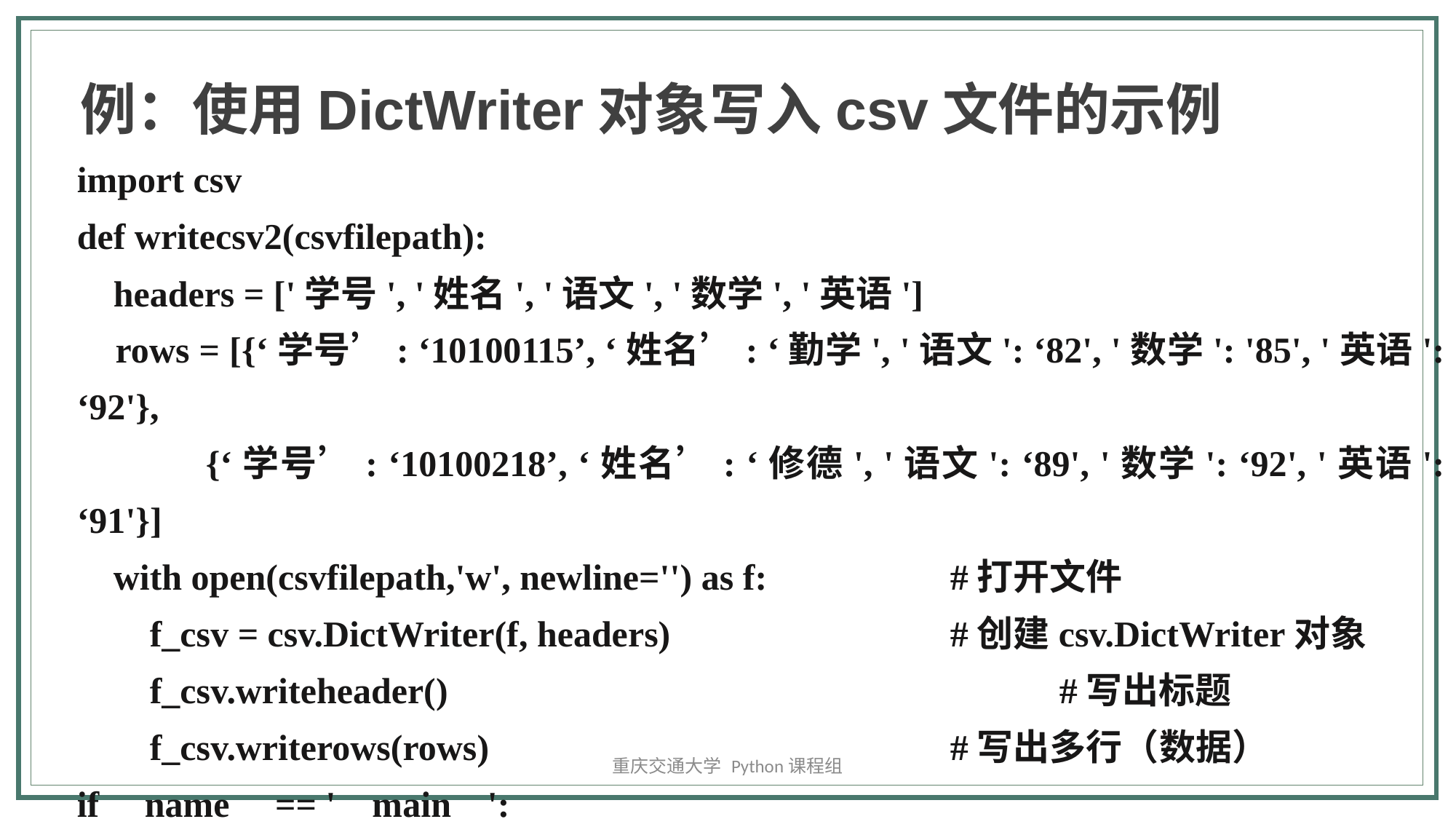

例：使用DictWriter对象写入csv文件的示例
import csv
def writecsv2(csvfilepath):
    headers = ['学号', '姓名', '语文', '数学', '英语']
    rows = [{‘学号’: ‘10100115’, ‘姓名’: ‘勤学', '语文': ‘82', '数学': '85', '英语': ‘92'},
            {‘学号’: ‘10100218’, ‘姓名’: ‘修德', '语文': ‘89', '数学': ‘92', '英语': ‘91'}]
    with open(csvfilepath,'w', newline='') as f:      		#打开文件
        f_csv = csv.DictWriter(f, headers)  			#创建csv.DictWriter对象
        f_csv.writeheader()             					#写出标题
        f_csv.writerows(rows)          				#写出多行（数据）
if __name__ == '__main__':
    writecsv2(r'scores3.csv')
添加标题
重庆交通大学 Python课程组